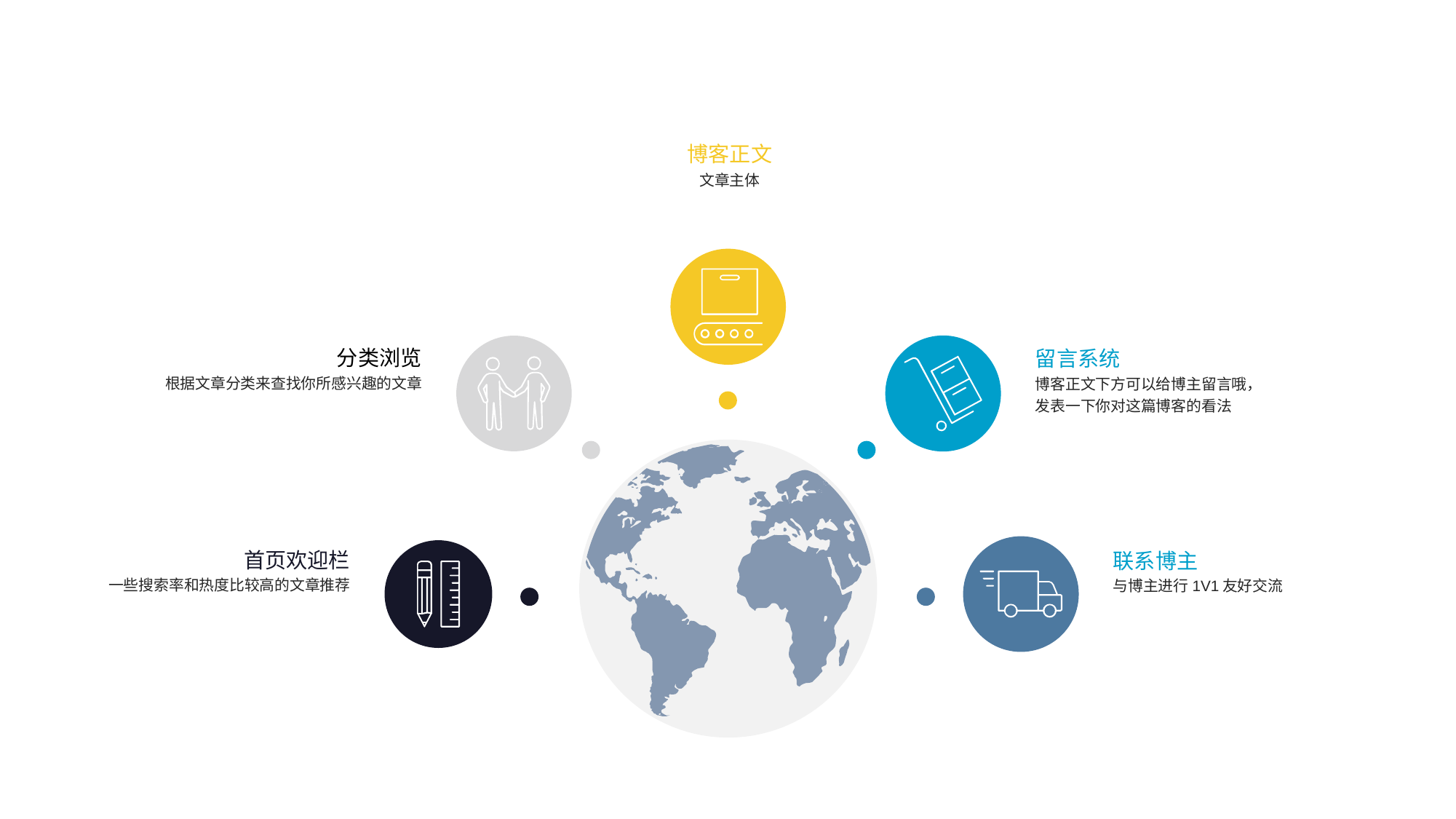

#
博客正文
文章主体

分类浏览
根据文章分类来查找你所感兴趣的文章
留言系统
博客正文下方可以给博主留言哦，发表一下你对这篇博客的看法

首页欢迎栏
一些搜索率和热度比较高的文章推荐
联系博主
与博主进行1V1友好交流

11